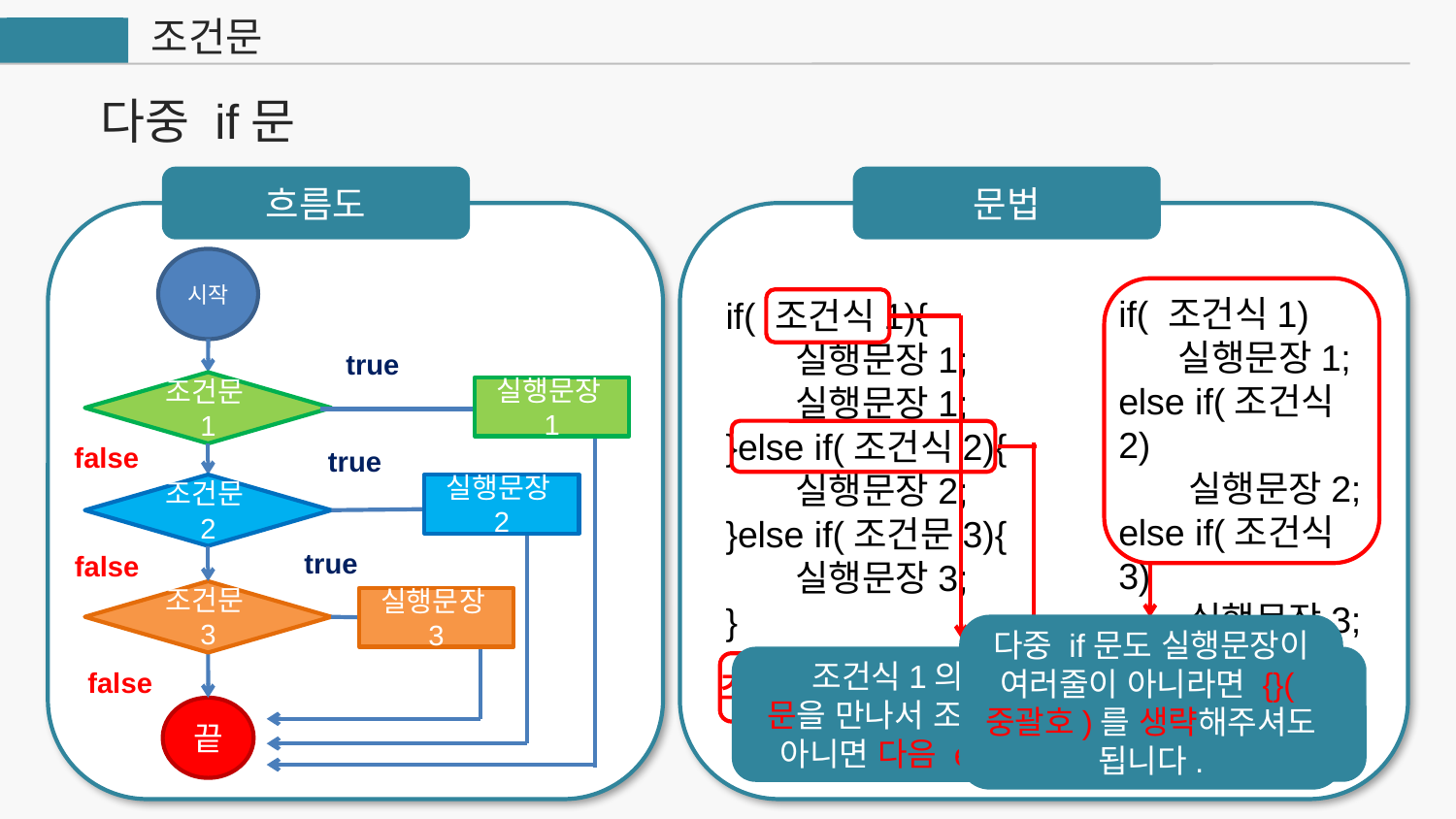

조건문

자바
다중 if문
흐름도
문법

시작

if( 조건식1)
     실행문장1;
else if(조건식2)
      실행문장2;
else if(조건식3)
      실행문장3;
if( 조건식1){
      실행문장1;
      실행문장1;
}else if(조건식2){
      실행문장2;
}else if(조건문3){
      실행문장3;
}

true
조건문1
실행문장1

false
true
조건문2
실행문장2
true
false
조건문3
실행문장3
다중 if문도 실행문장이 여러줄이 아니라면 {}(중괄호)를 생략해주셔도 됩니다.
조건식1의 값이 false일때 else if
문을 만나서 조건식2의 값이 true면 실행 아니면 다음 else if 문으로 이동합니다.

false
조건식의 값이 true 혹은 false이여야합니다.
끝